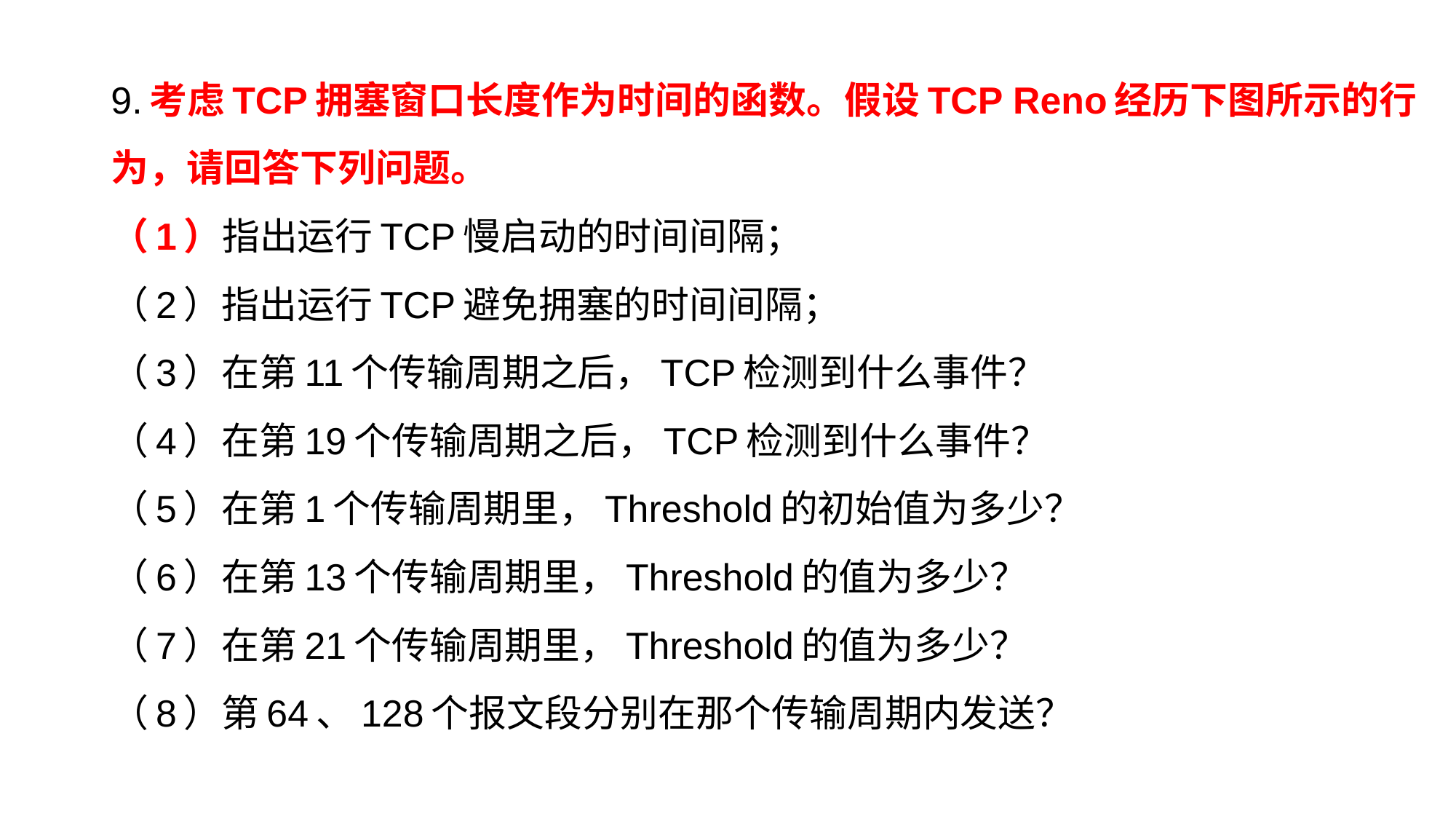

# 9.考虑TCP拥塞窗口长度作为时间的函数。假设TCP Reno经历下图所示的行为，请回答下列问题。 （1）指出运行TCP慢启动的时间间隔； （2）指出运行TCP避免拥塞的时间间隔； （3）在第11个传输周期之后，TCP检测到什么事件？ （4）在第19个传输周期之后，TCP检测到什么事件？ （5）在第1个传输周期里，Threshold的初始值为多少？ （6）在第13个传输周期里，Threshold的值为多少？ （7）在第21个传输周期里，Threshold的值为多少？ （8）第64、128个报文段分别在那个传输周期内发送？